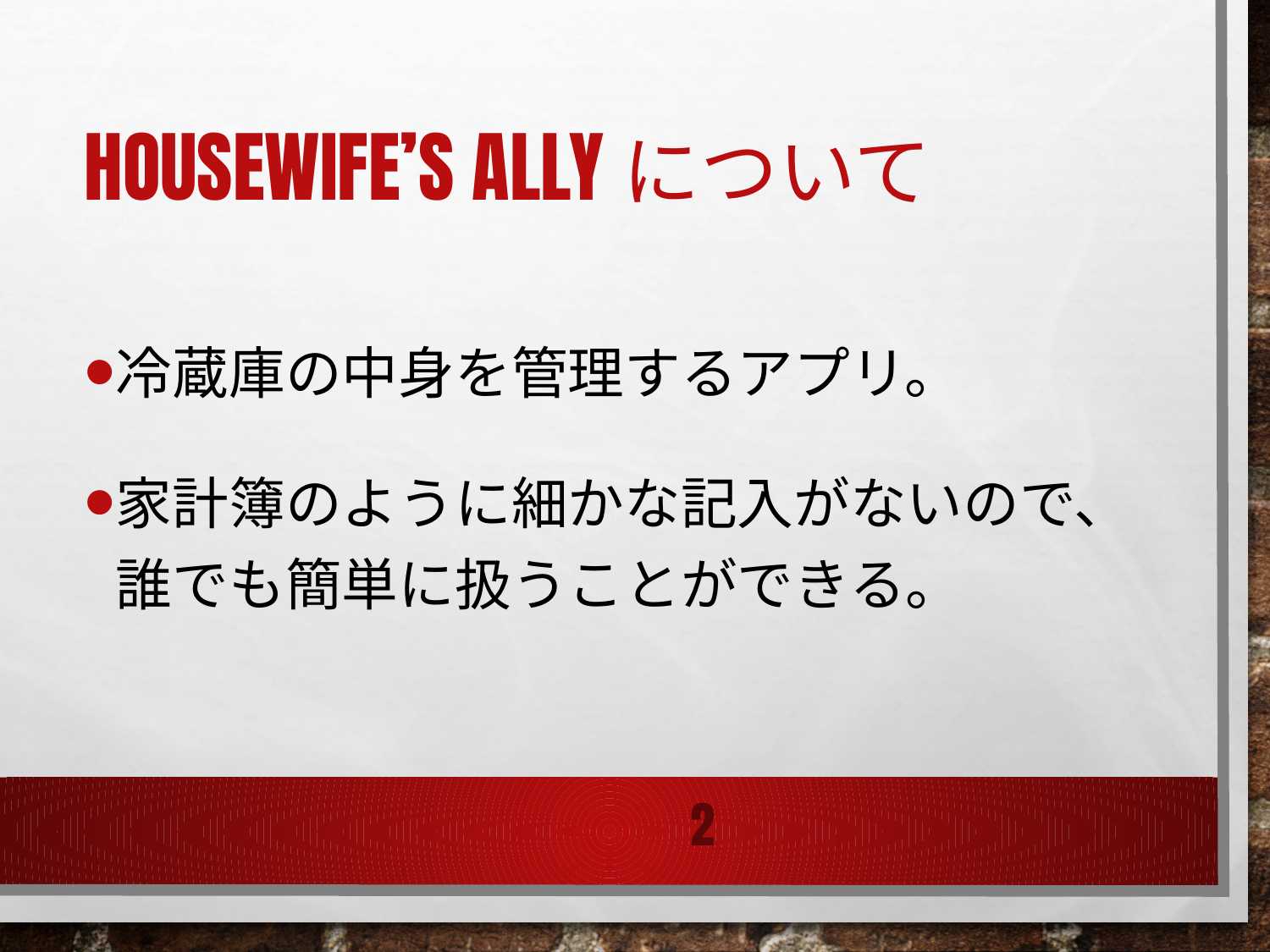

# housewife’s allyについて
冷蔵庫の中身を管理するアプリ。
家計簿のように細かな記入がないので、誰でも簡単に扱うことができる。

2